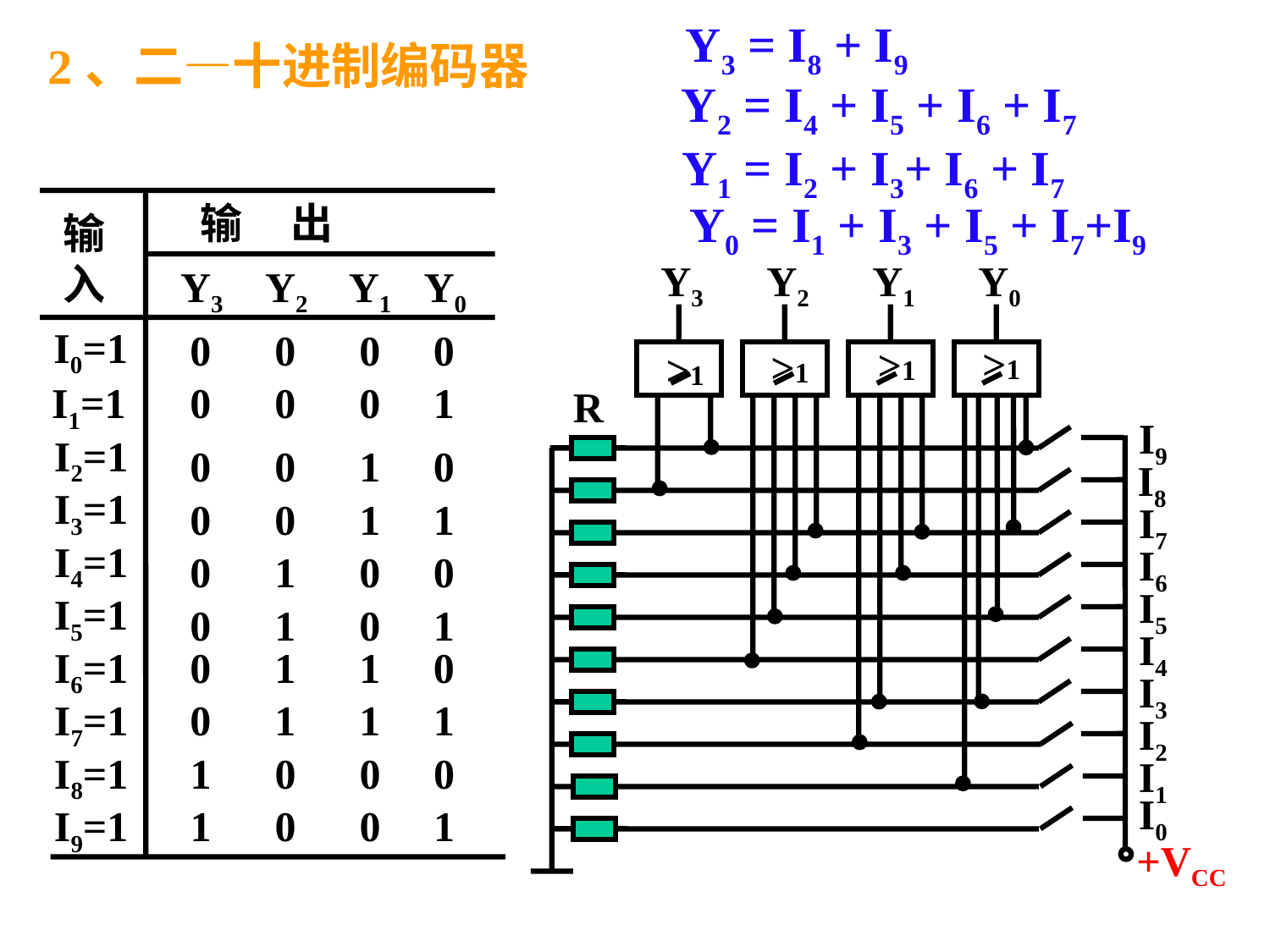

Y3 = I8 + I9
Y2 = I4 + I5 + I6 + I7
Y1 = I2 + I3+ I6 + I7
Y0 = I1 + I3 + I5 + I7+I9
# 2、二—十进制编码器

输     出
输入

Y3
Y2
Y1
Y0
I0=1

0      0      0     0
I1=1
0      0      0     1
I2=1
0      0      1     0
I3=1
0      0      1     1
I4=1
0      1      0     0
I5=1
0      1      0     1
I6=1
0      1      1     0
I7=1
0      1      1     1
I8=1
1      0      0     0
I9=1
1      0      0     1

Y3
Y2
Y1
Y0

>1
>1
>1
>1

R

I9

I8

I7

I6

I5

I4

I3

I2

I1

I0

+VCC